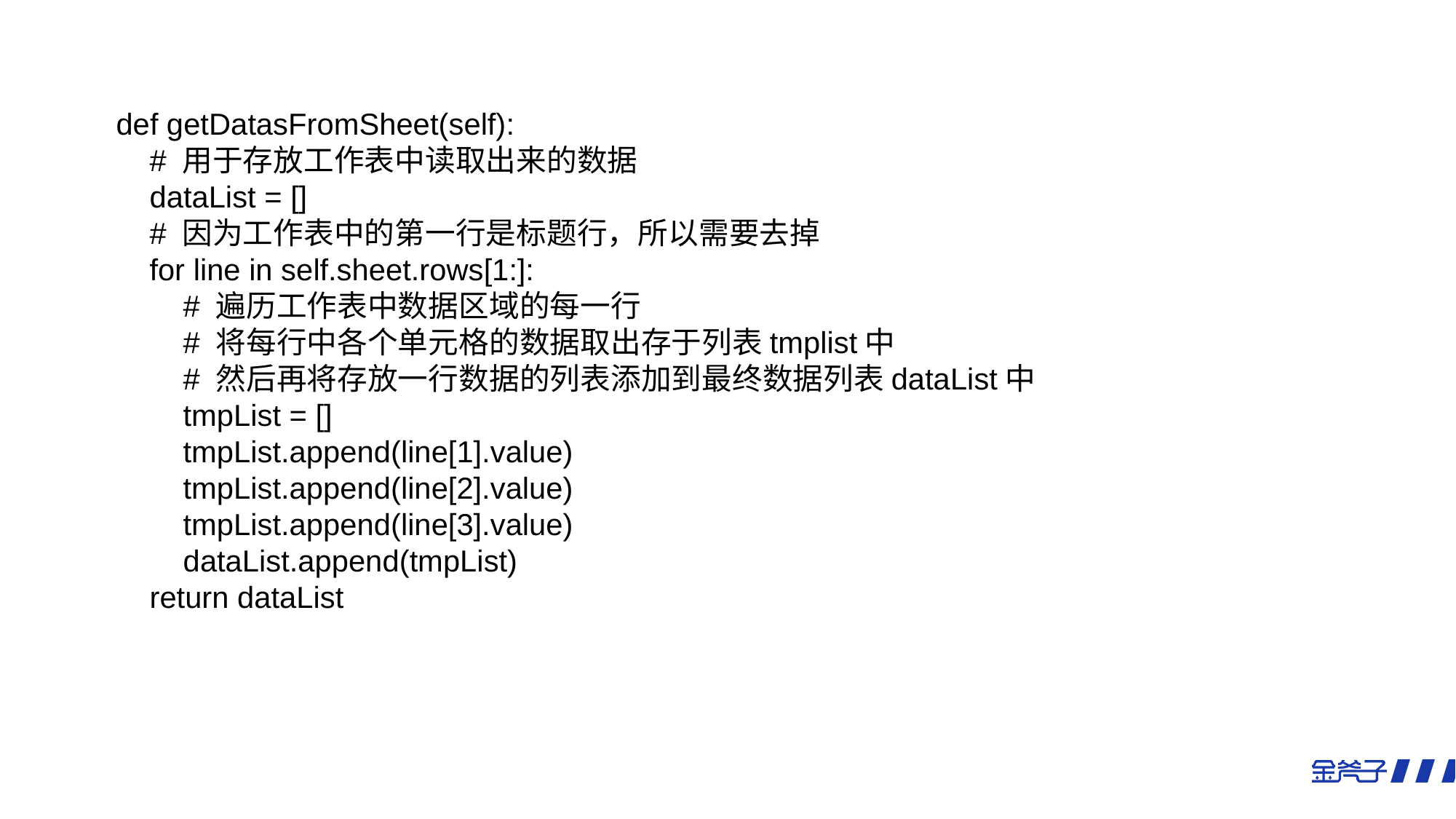

def getDatasFromSheet(self):
        # 用于存放工作表中读取出来的数据
        dataList = []
        # 因为工作表中的第一行是标题行，所以需要去掉
        for line in self.sheet.rows[1:]:
            # 遍历工作表中数据区域的每一行
            # 将每行中各个单元格的数据取出存于列表tmplist中
            # 然后再将存放一行数据的列表添加到最终数据列表dataList中
            tmpList = []
            tmpList.append(line[1].value)
            tmpList.append(line[2].value)
            tmpList.append(line[3].value)
            dataList.append(tmpList)
        return dataList